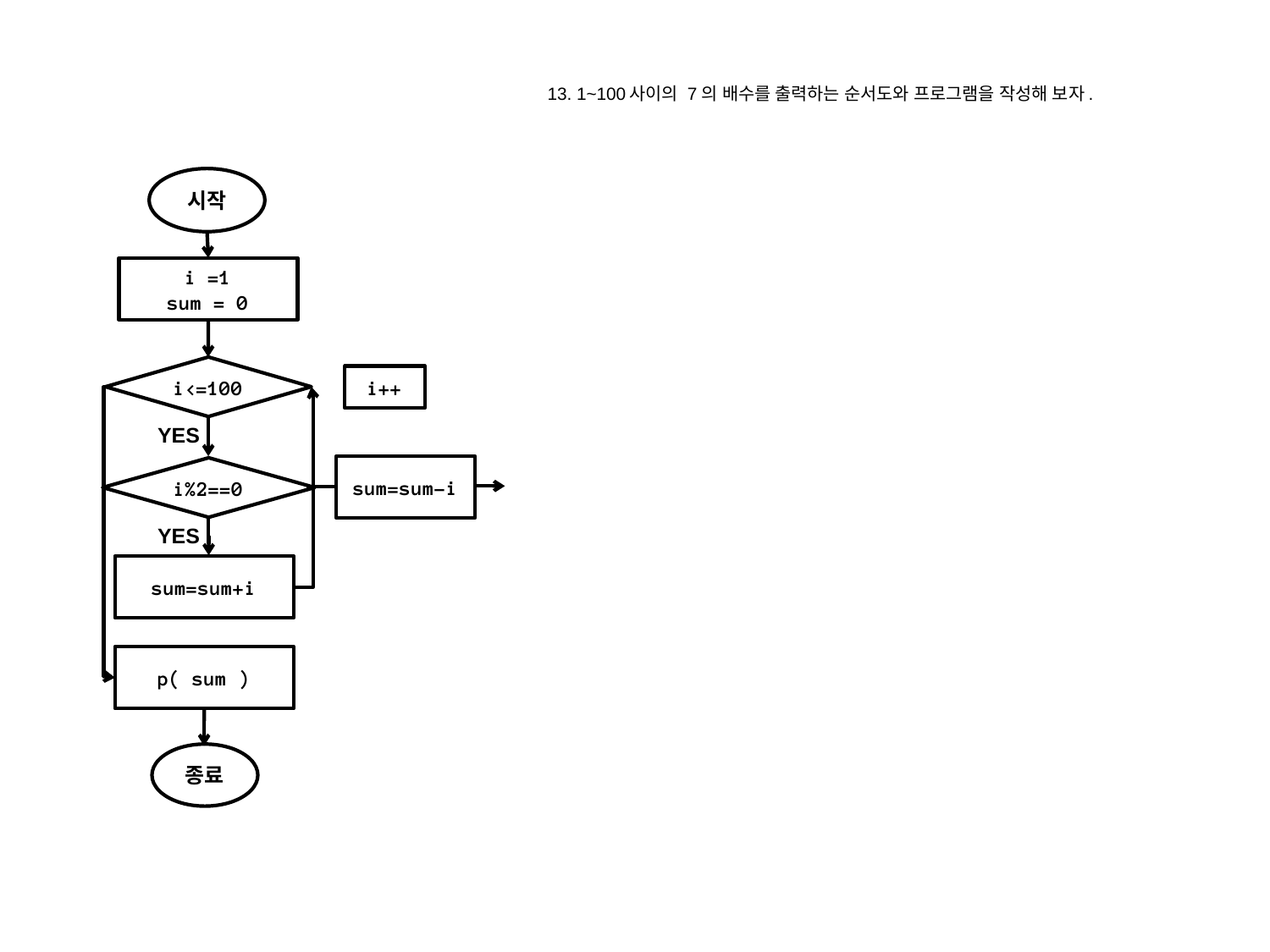

13. 1~100사이의 7의 배수를 출력하는 순서도와 프로그램을 작성해 보자.
시작
i =1
sum = 0
i<=100
i++
YES
sum=sum-i
i%2==0
YES
sum=sum+i
p( sum )
종료